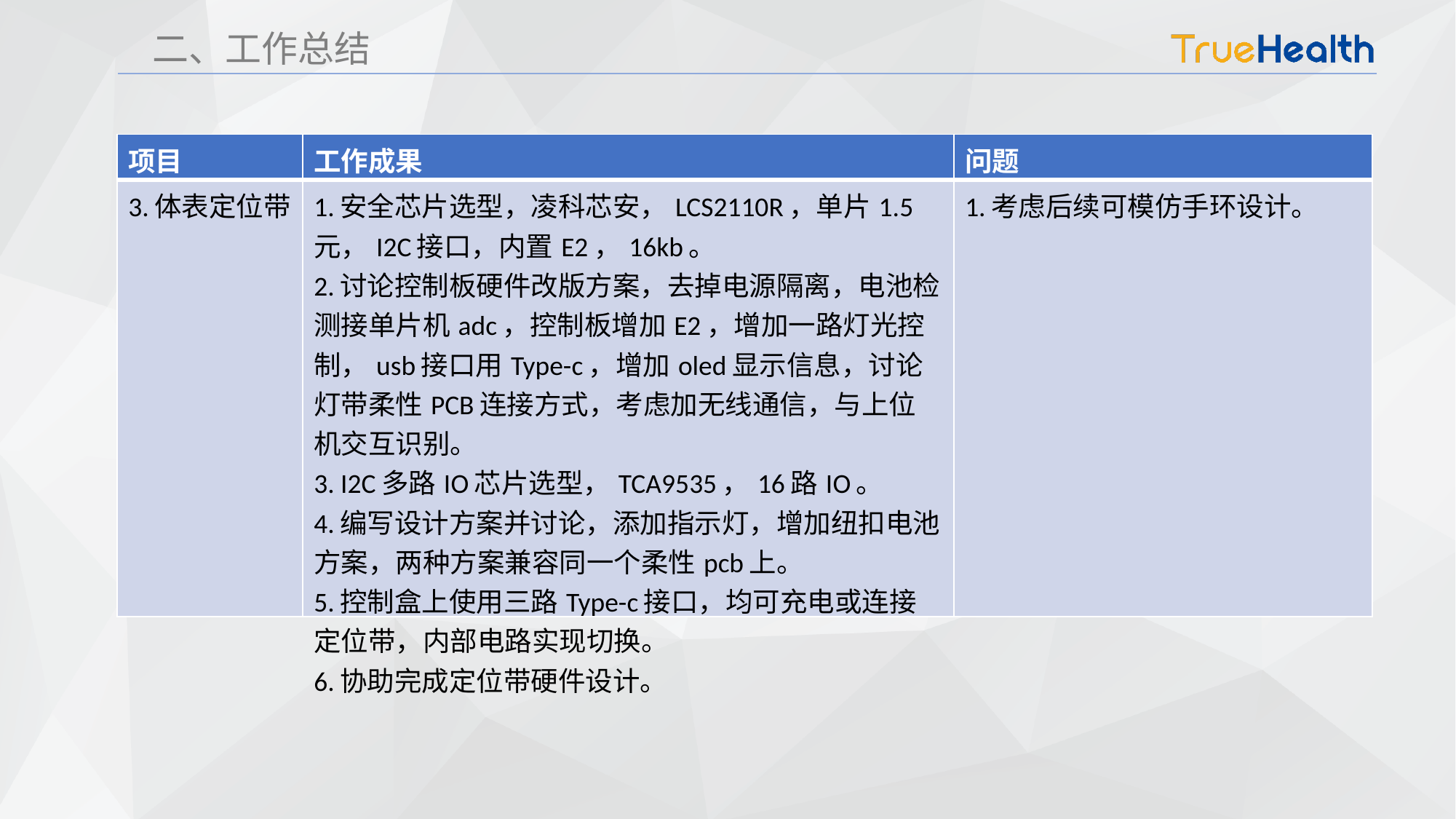

二、工作总结
| 项目 | 工作成果 | 问题 |
| --- | --- | --- |
| 3.体表定位带 | 1.安全芯片选型，凌科芯安，LCS2110R，单片1.5元，I2C接口，内置E2，16kb。 2.讨论控制板硬件改版方案，去掉电源隔离，电池检测接单片机adc，控制板增加E2，增加一路灯光控制，usb接口用Type-c，增加oled显示信息，讨论灯带柔性PCB连接方式，考虑加无线通信，与上位机交互识别。 3. I2C多路IO芯片选型，TCA9535，16路IO。 4.编写设计方案并讨论，添加指示灯，增加纽扣电池方案，两种方案兼容同一个柔性pcb上。 5.控制盒上使用三路Type-c接口，均可充电或连接定位带，内部电路实现切换。 6.协助完成定位带硬件设计。 | 1.考虑后续可模仿手环设计。 |